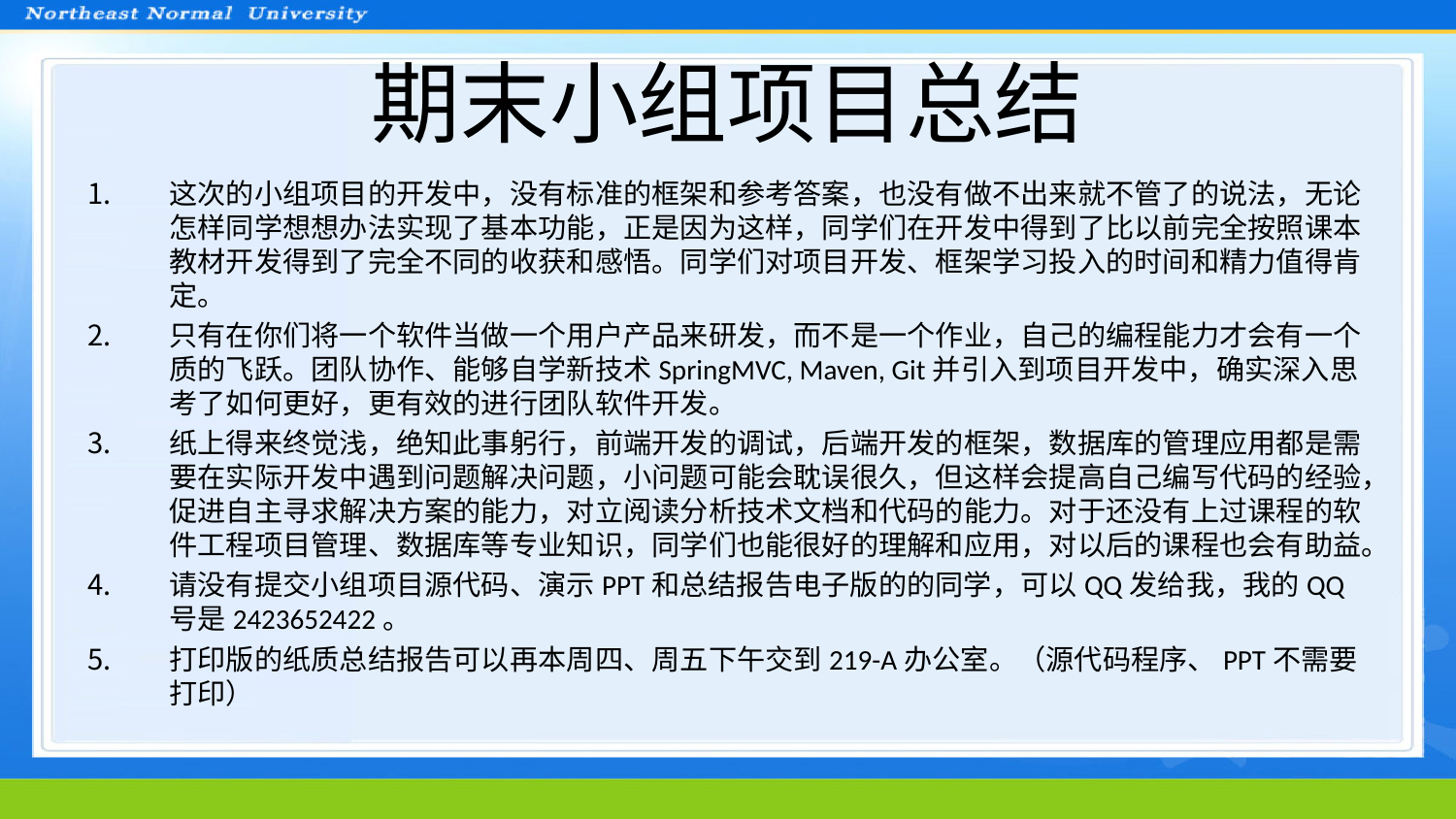

# 期末小组项目总结
这次的小组项目的开发中，没有标准的框架和参考答案，也没有做不出来就不管了的说法，无论怎样同学想想办法实现了基本功能，正是因为这样，同学们在开发中得到了比以前完全按照课本教材开发得到了完全不同的收获和感悟。同学们对项目开发、框架学习投入的时间和精力值得肯定。
只有在你们将一个软件当做一个用户产品来研发，而不是一个作业，自己的编程能力才会有一个质的飞跃。团队协作、能够自学新技术SpringMVC, Maven, Git并引入到项目开发中，确实深入思考了如何更好，更有效的进行团队软件开发。
纸上得来终觉浅，绝知此事躬行，前端开发的调试，后端开发的框架，数据库的管理应用都是需要在实际开发中遇到问题解决问题，小问题可能会耽误很久，但这样会提高自己编写代码的经验，促进自主寻求解决方案的能力，对立阅读分析技术文档和代码的能力。对于还没有上过课程的软件工程项目管理、数据库等专业知识，同学们也能很好的理解和应用，对以后的课程也会有助益。
请没有提交小组项目源代码、演示PPT和总结报告电子版的的同学，可以QQ发给我，我的QQ号是2423652422。
打印版的纸质总结报告可以再本周四、周五下午交到219-A办公室。（源代码程序、PPT不需要打印）